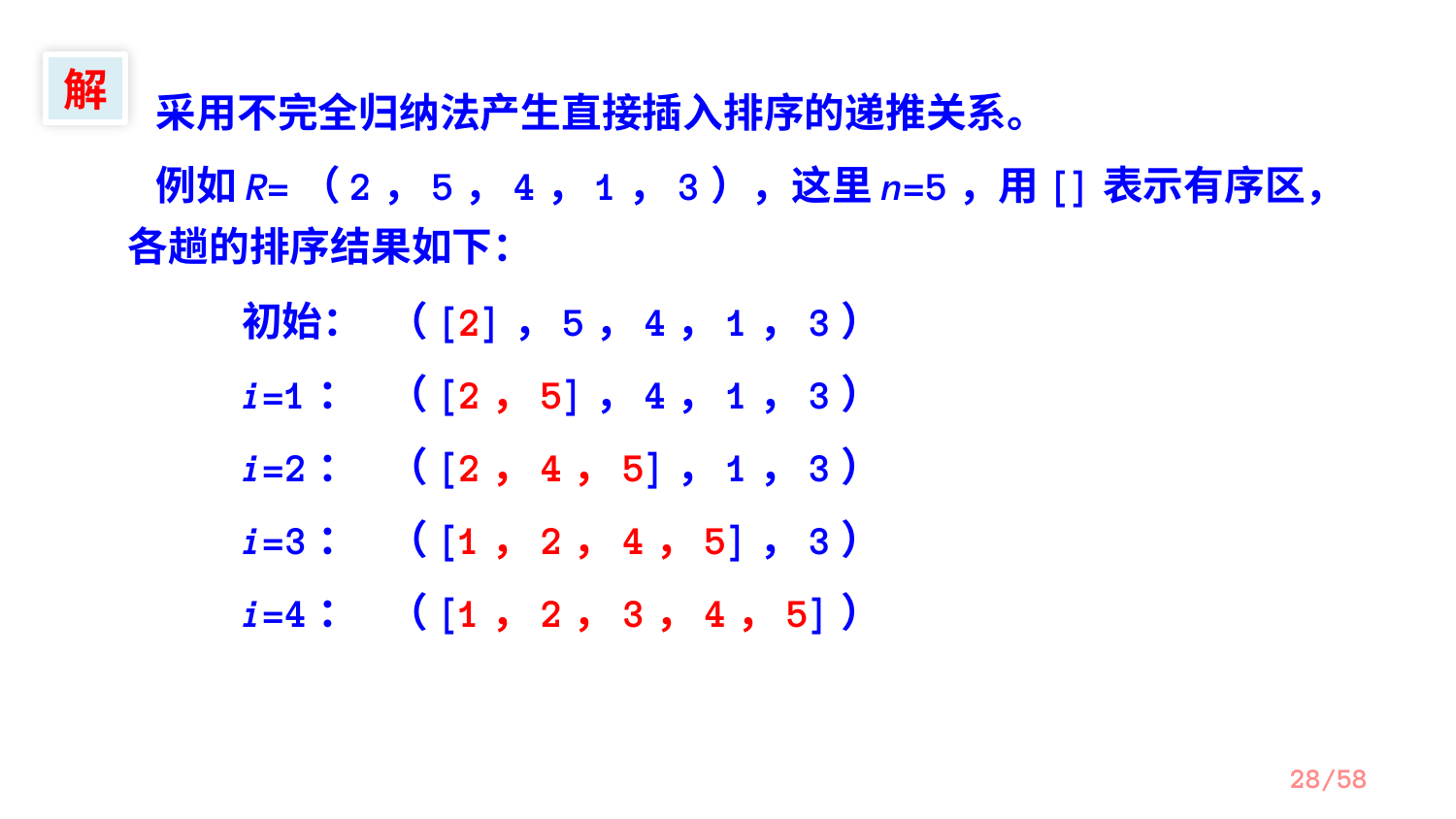

解
  采用不完全归纳法产生直接插入排序的递推关系。
  例如R=（2，5，4，1，3），这里n=5，用[]表示有序区，各趟的排序结果如下：
初始：	（[2]，5，4，1，3）
i=1： 	（[2，5]，4，1，3）
i=2：	（[2，4，5]，1，3）
i=3：	（[1，2，4，5]，3）
i=4：	（[1，2，3，4，5]）
28/58